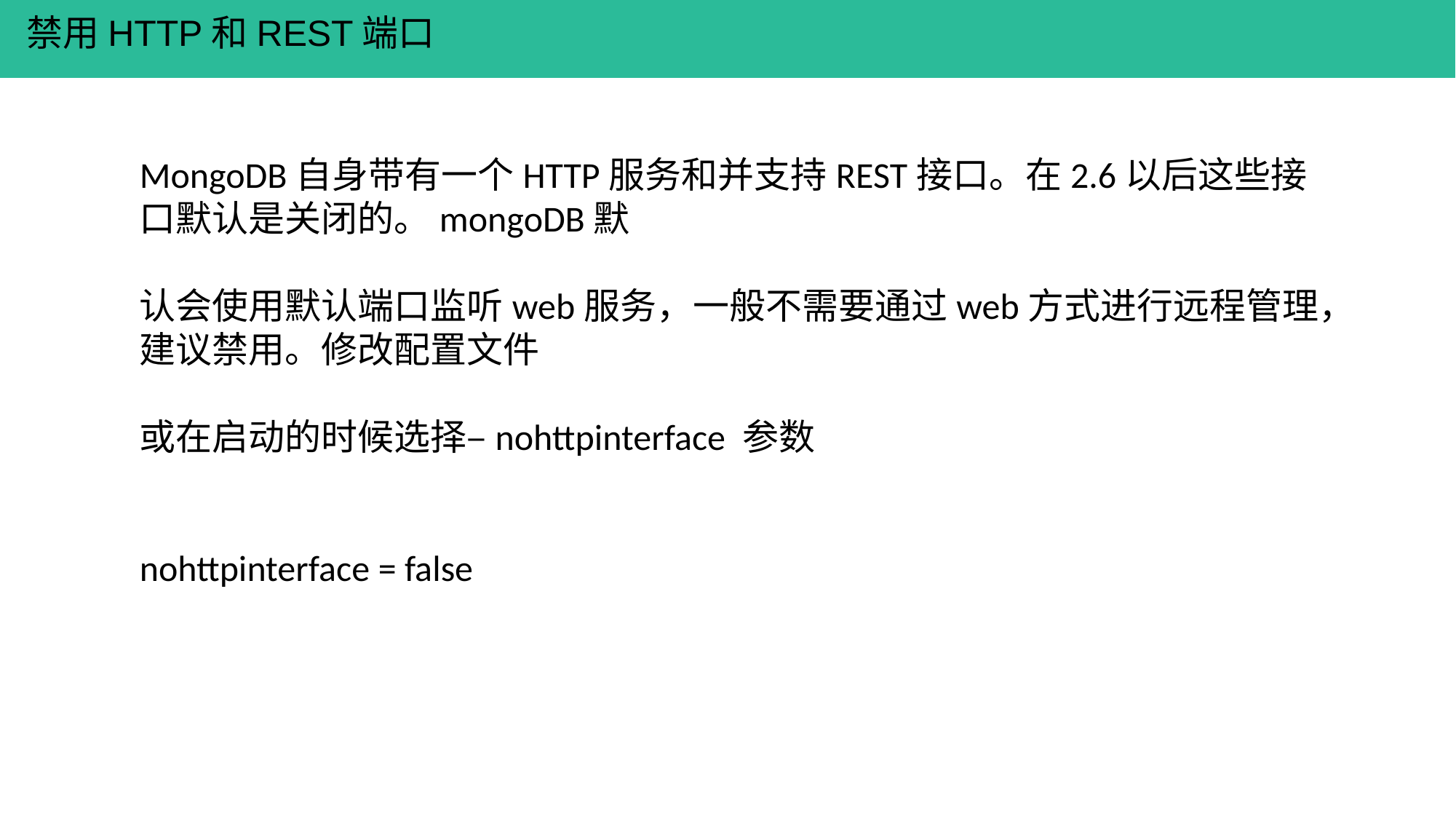

禁用HTTP和REST端口
MongoDB自身带有一个HTTP服务和并支持REST接口。在2.6以后这些接口默认是关闭的。mongoDB默

认会使用默认端口监听web服务，一般不需要通过web方式进行远程管理，建议禁用。修改配置文件

或在启动的时候选择–nohttpinterface 参数

nohttpinterface = false